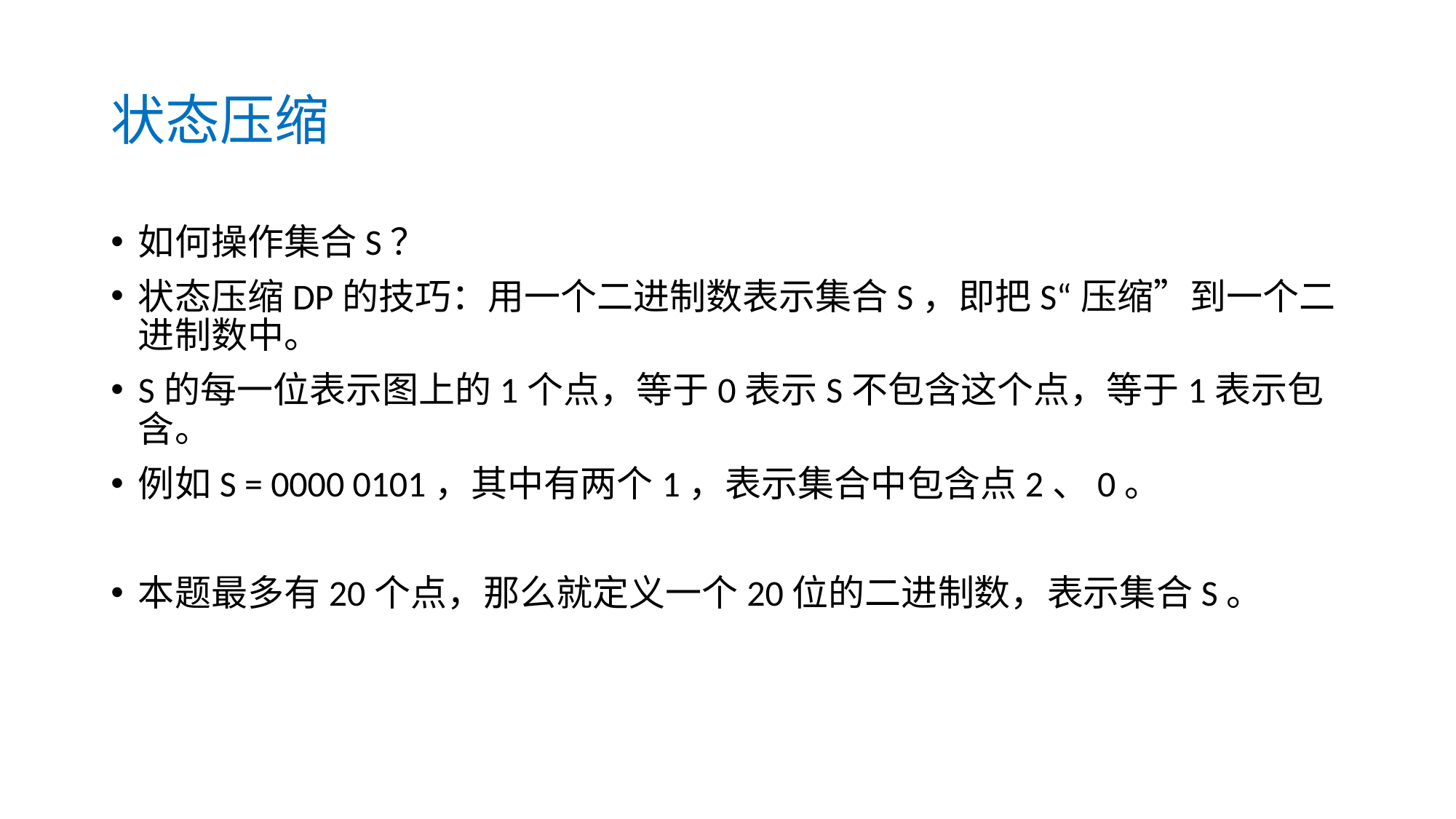

# 状态压缩

如何操作集合S？
状态压缩DP的技巧：用一个二进制数表示集合S，即把S“压缩”到一个二进制数中。
S的每一位表示图上的1个点，等于0表示S不包含这个点，等于1表示包含。
例如S = 0000 0101，其中有两个1，表示集合中包含点2、0。

本题最多有20个点，那么就定义一个20位的二进制数，表示集合S。